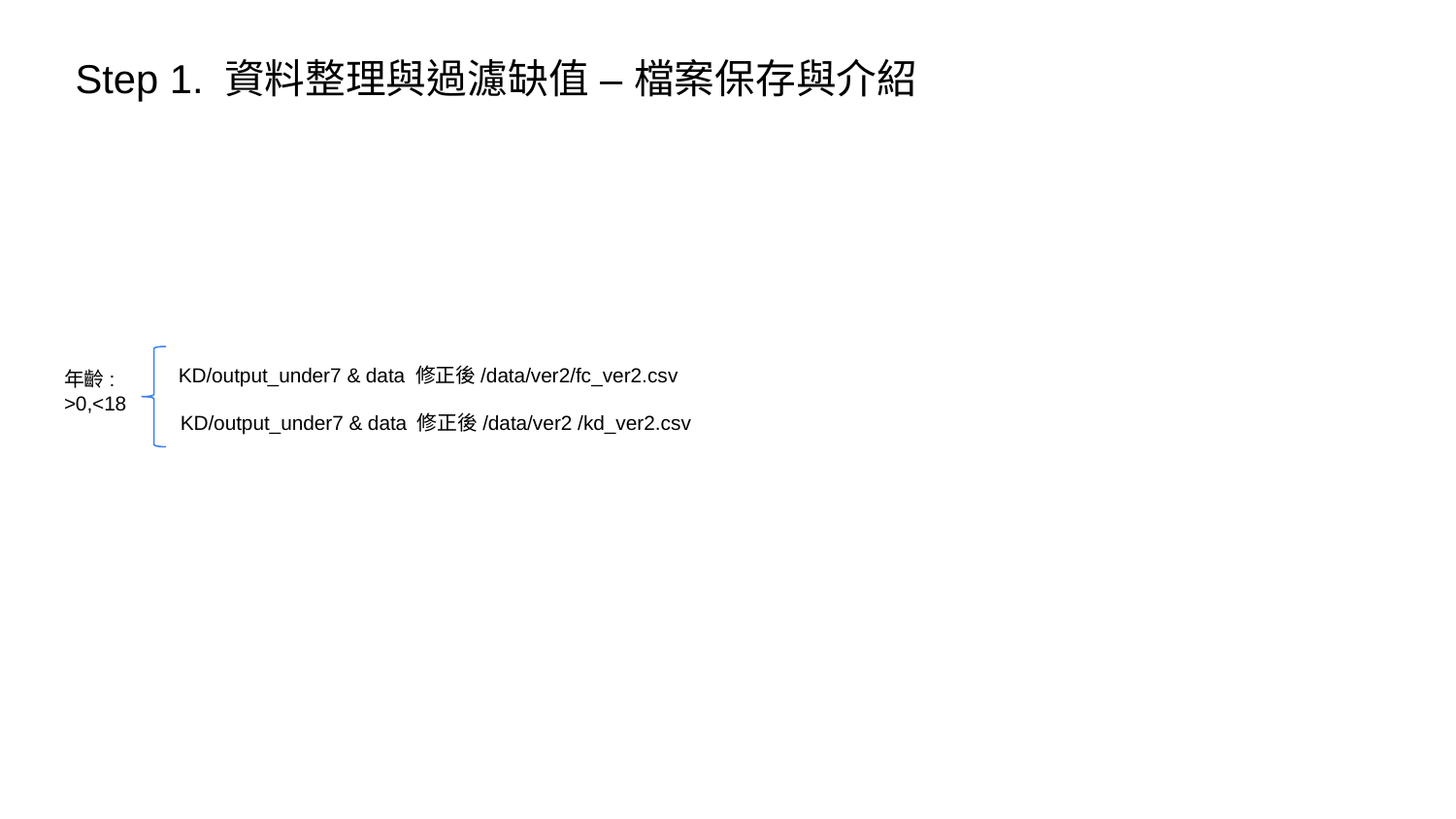

# Step 1. 資料整理與過濾缺值 – 檔案保存與介紹

KD/output_under7 & data 修正後/data/ver2/fc_ver2.csv
年齡:
>0,<18
KD/output_under7 & data 修正後/data/ver2 /kd_ver2.csv